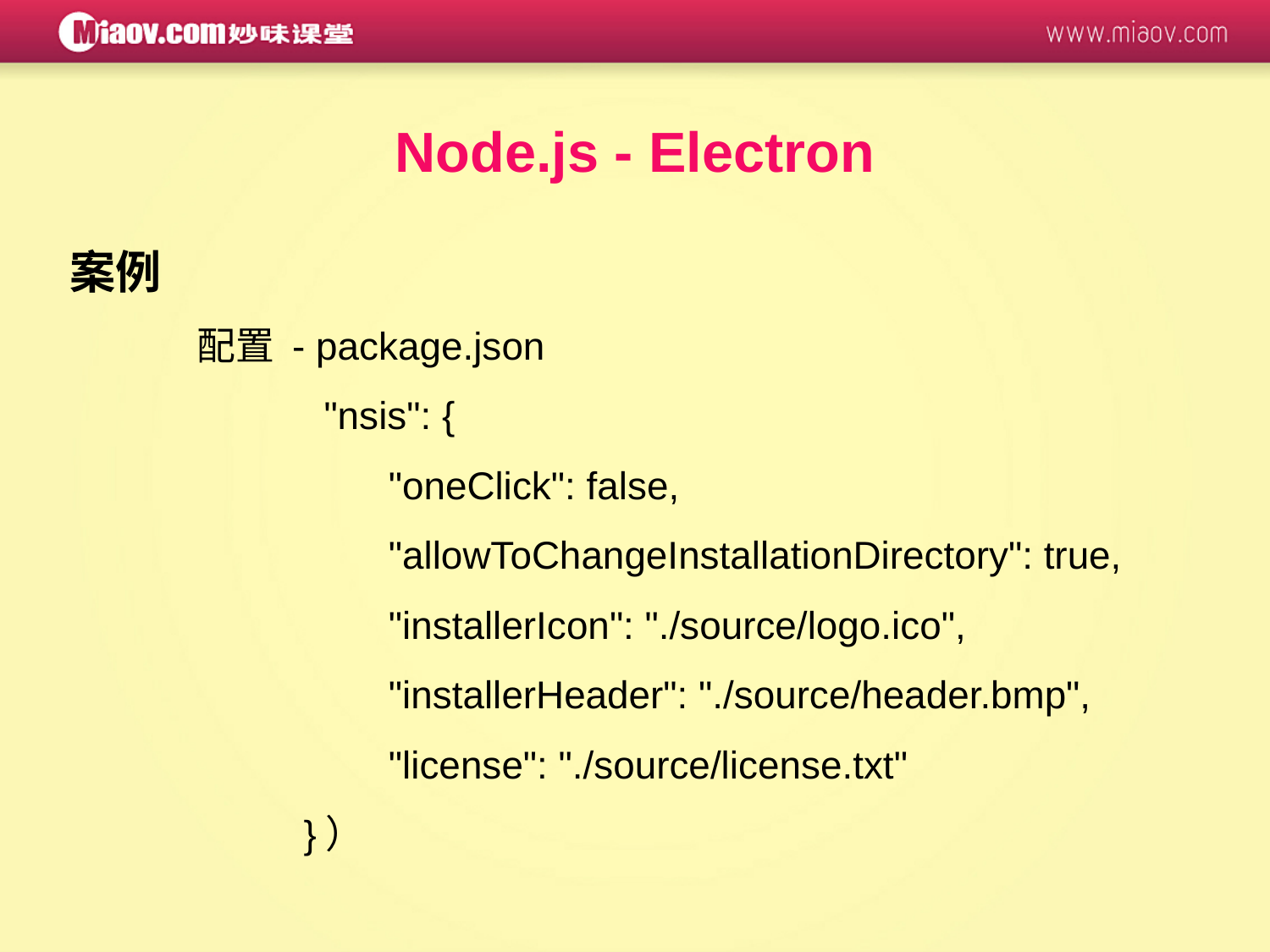

Node.js - Electron
案例
	配置 - package.json
		"nsis": {
      "oneClick": false,
      "allowToChangeInstallationDirectory": true,
      "installerIcon": "./source/logo.ico",
      "installerHeader": "./source/header.bmp",
      "license": "./source/license.txt"
    }）